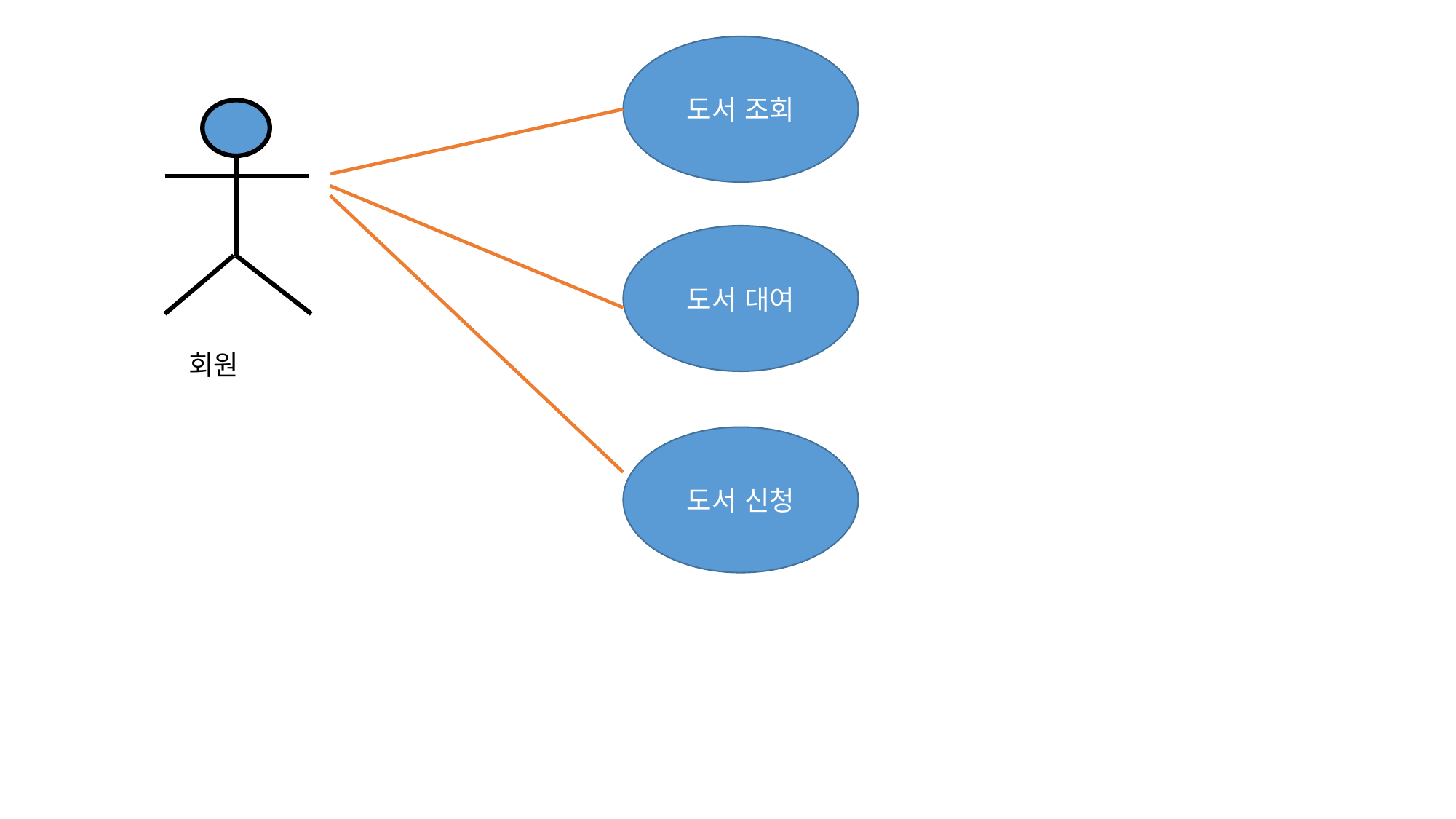

도서 조회

도서 대여
회원
도서 신청